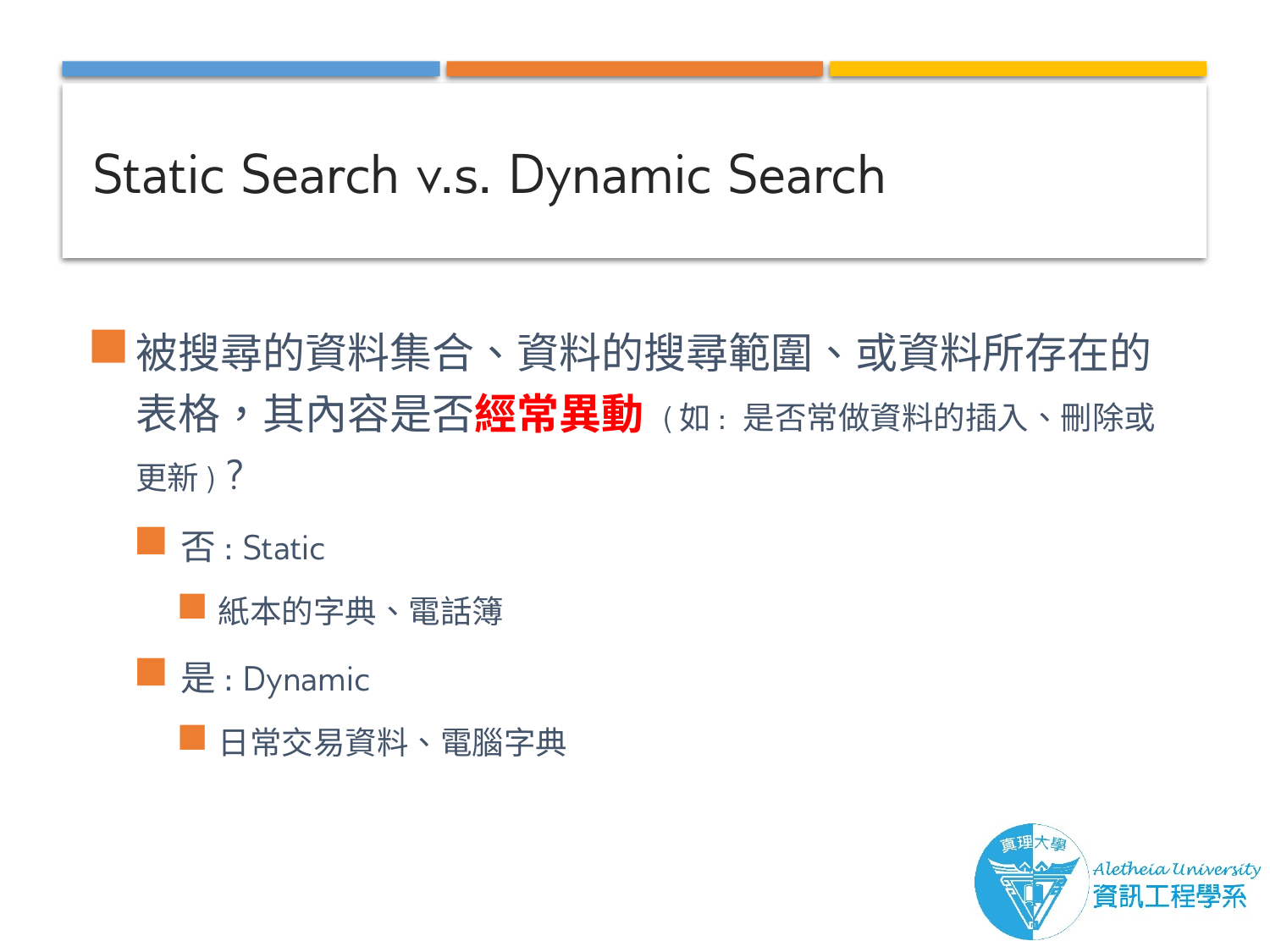

# Static Search v.s. Dynamic Search
被搜尋的資料集合、資料的搜尋範圍、或資料所存在的表格，其內容是否經常異動 (如: 是否常做資料的插入、刪除或更新) ?
否: Static
紙本的字典、電話簿
是: Dynamic
日常交易資料、電腦字典